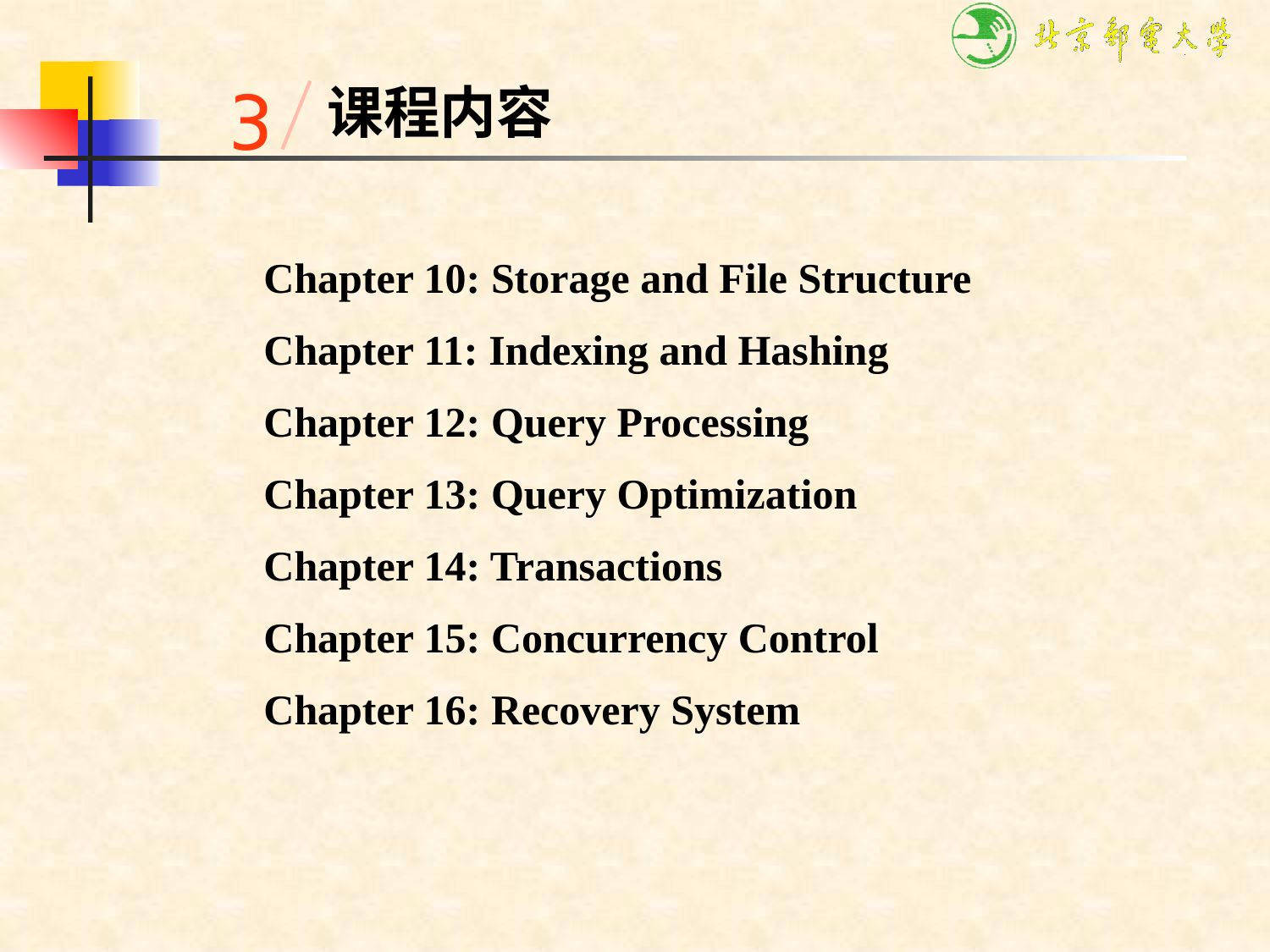

3
课程内容
Chapter 10: Storage and File Structure
Chapter 11: Indexing and Hashing
Chapter 12: Query Processing
Chapter 13: Query Optimization
Chapter 14: Transactions
Chapter 15: Concurrency Control
Chapter 16: Recovery System

7